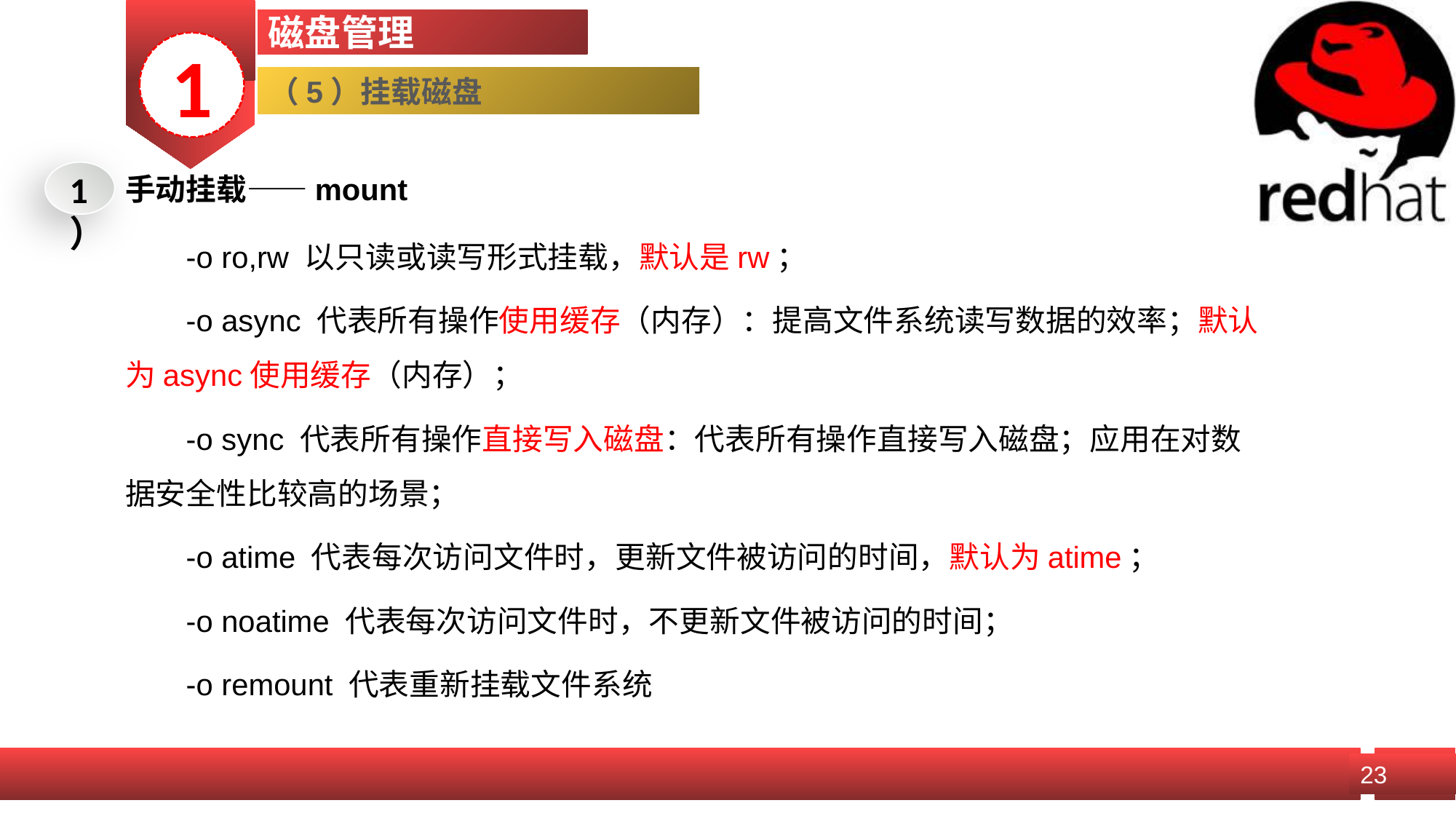

磁盘管理
1
（5）挂载磁盘
1）

手动挂载——mount
-o ro,rw 以只读或读写形式挂载，默认是rw；
-o async 代表所有操作使用缓存（内存）：提高文件系统读写数据的效率；默认为async使用缓存（内存）；
-o sync 代表所有操作直接写入磁盘：代表所有操作直接写入磁盘；应用在对数据安全性比较高的场景；
-o atime 代表每次访问文件时，更新文件被访问的时间，默认为atime；
-o noatime 代表每次访问文件时，不更新文件被访问的时间；
-o remount 代表重新挂载文件系统